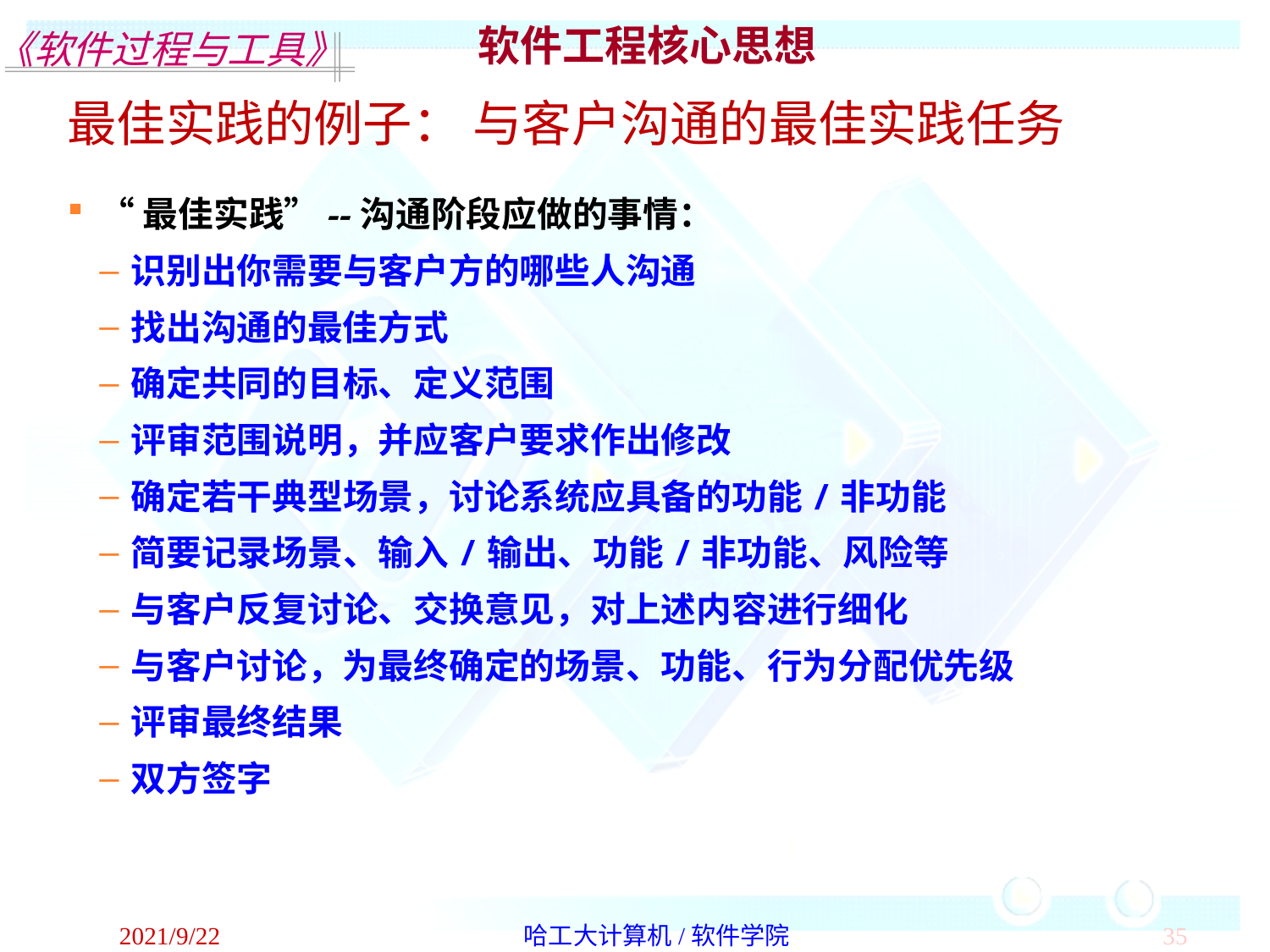

软件工程核心思想
最佳实践的例子： 与客户沟通的最佳实践任务
“最佳实践”--沟通阶段应做的事情：
识别出你需要与客户方的哪些人沟通
找出沟通的最佳方式
确定共同的目标、定义范围
评审范围说明，并应客户要求作出修改
确定若干典型场景，讨论系统应具备的功能/非功能
简要记录场景、输入/输出、功能/非功能、风险等
与客户反复讨论、交换意见，对上述内容进行细化
与客户讨论，为最终确定的场景、功能、行为分配优先级
评审最终结果
双方签字